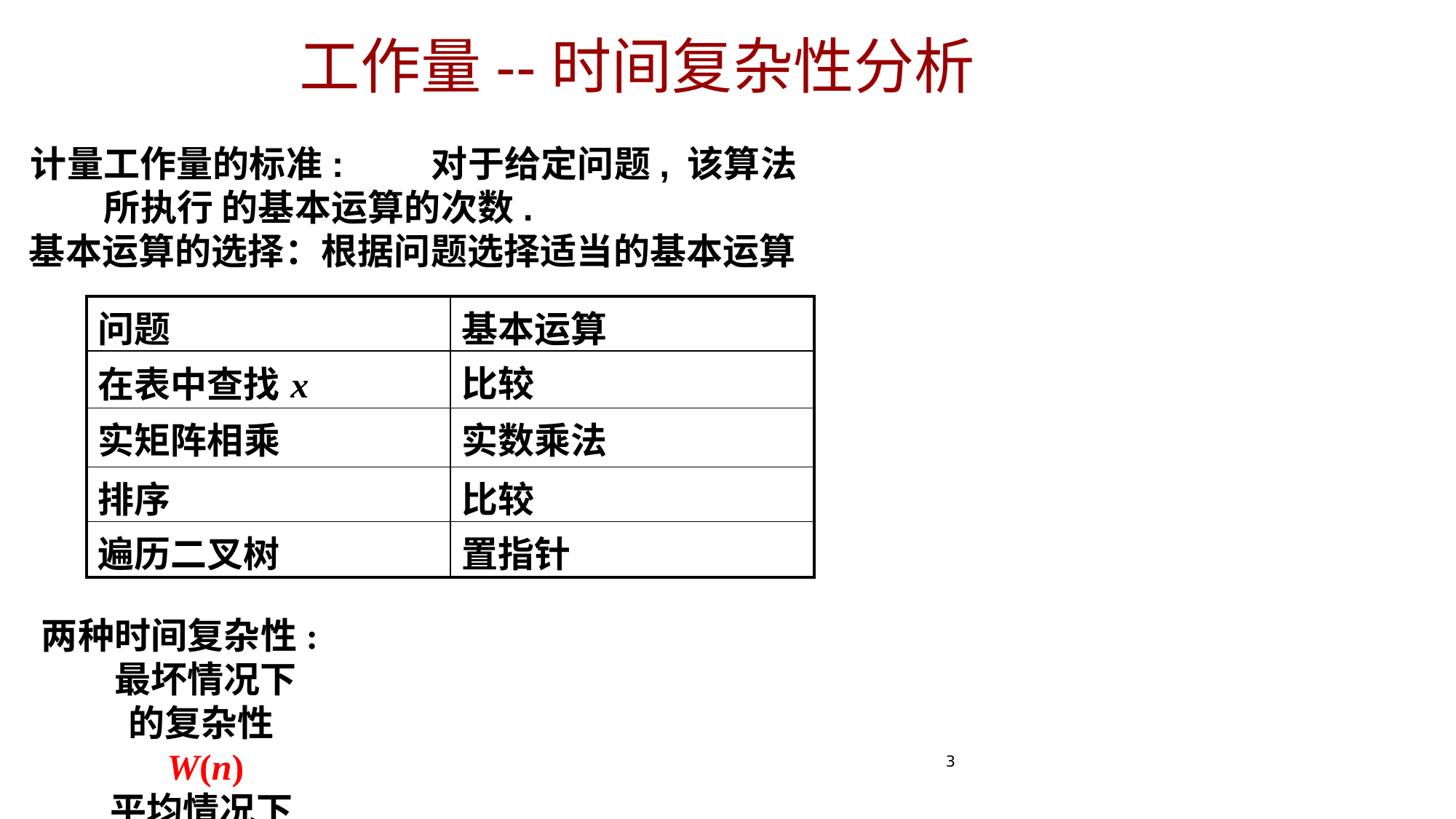

# 工作量--时间复杂性分析
计量工作量的标准:	对于给定问题,该算法所执行 的基本运算的次数.
基本运算的选择：根据问题选择适当的基本运算
| 问题 | 基本运算 |
| --- | --- |
| 在表中查找x | 比较 |
| 实矩阵相乘 | 实数乘法 |
| 排序 | 比较 |
| 遍历二叉树 | 置指针 |
两种时间复杂性:
最坏情况下的复杂性W(n)
平均情况下的复杂性A(n)
3